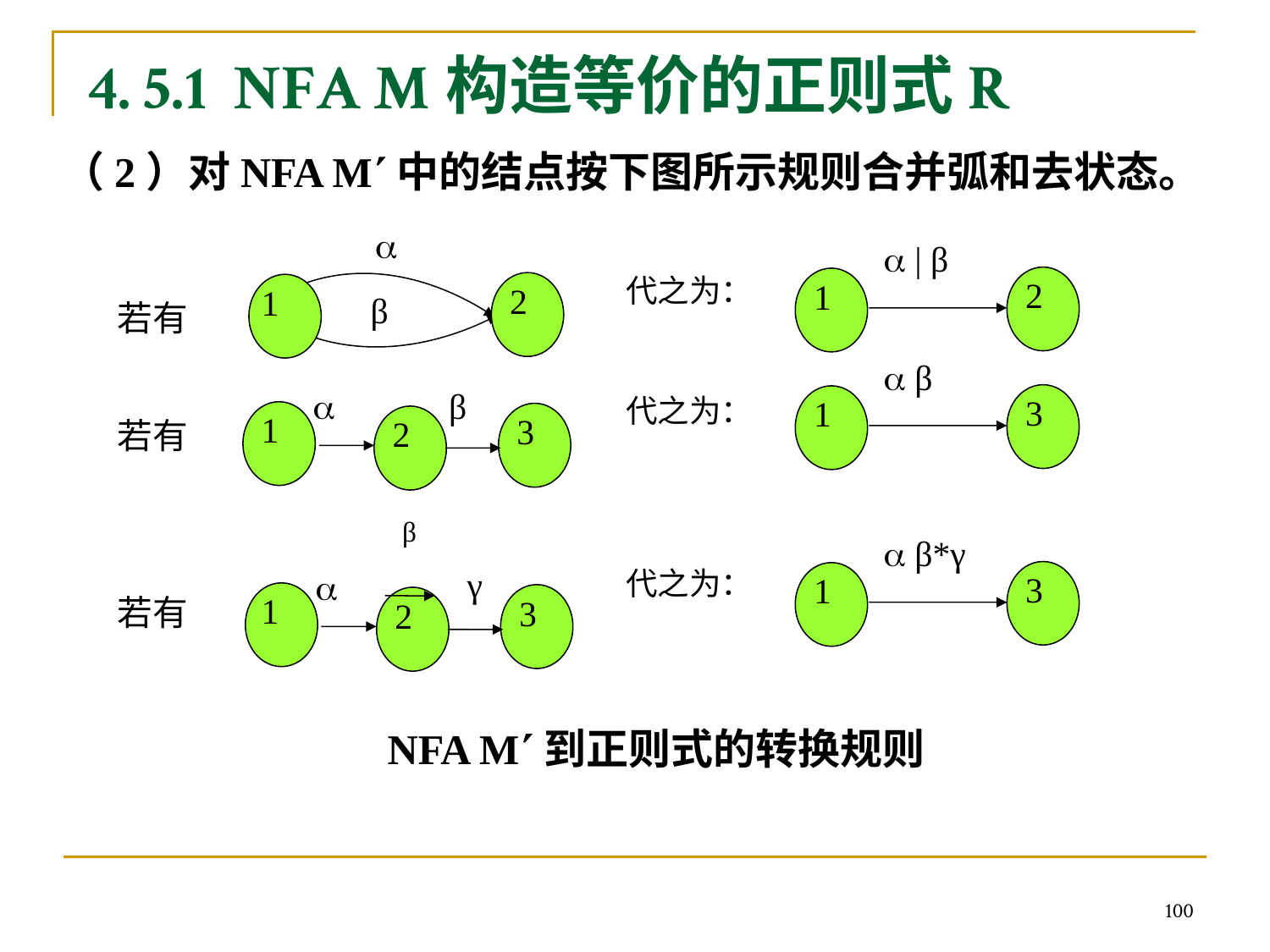

# 4. 5.1  NFA M构造等价的正则式R

α
α | β
代之为：

2

1

2

1

β
若有

（2）对NFA M′中的结点按下图所示规则合并弧和去状态。
α β
α
β
代之为：

3

1

1

3

2

若有

β
α β*γ
γ
代之为：
α

3

1

1

若有

3

2

NFA M′到正则式的转换规则
100